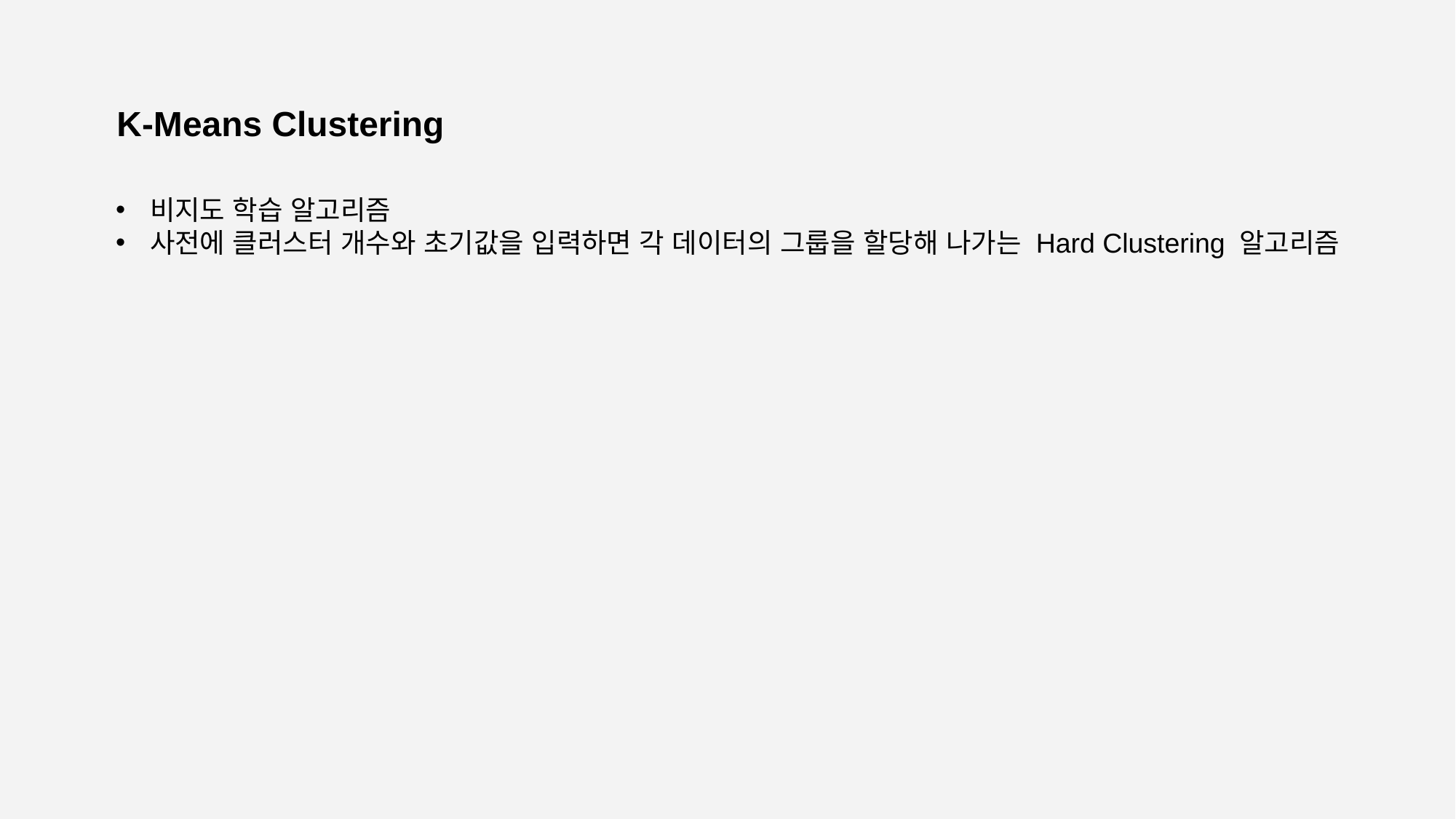

K-Means Clustering
비지도 학습 알고리즘
사전에 클러스터 개수와 초기값을 입력하면 각 데이터의 그룹을 할당해 나가는 Hard Clustering 알고리즘